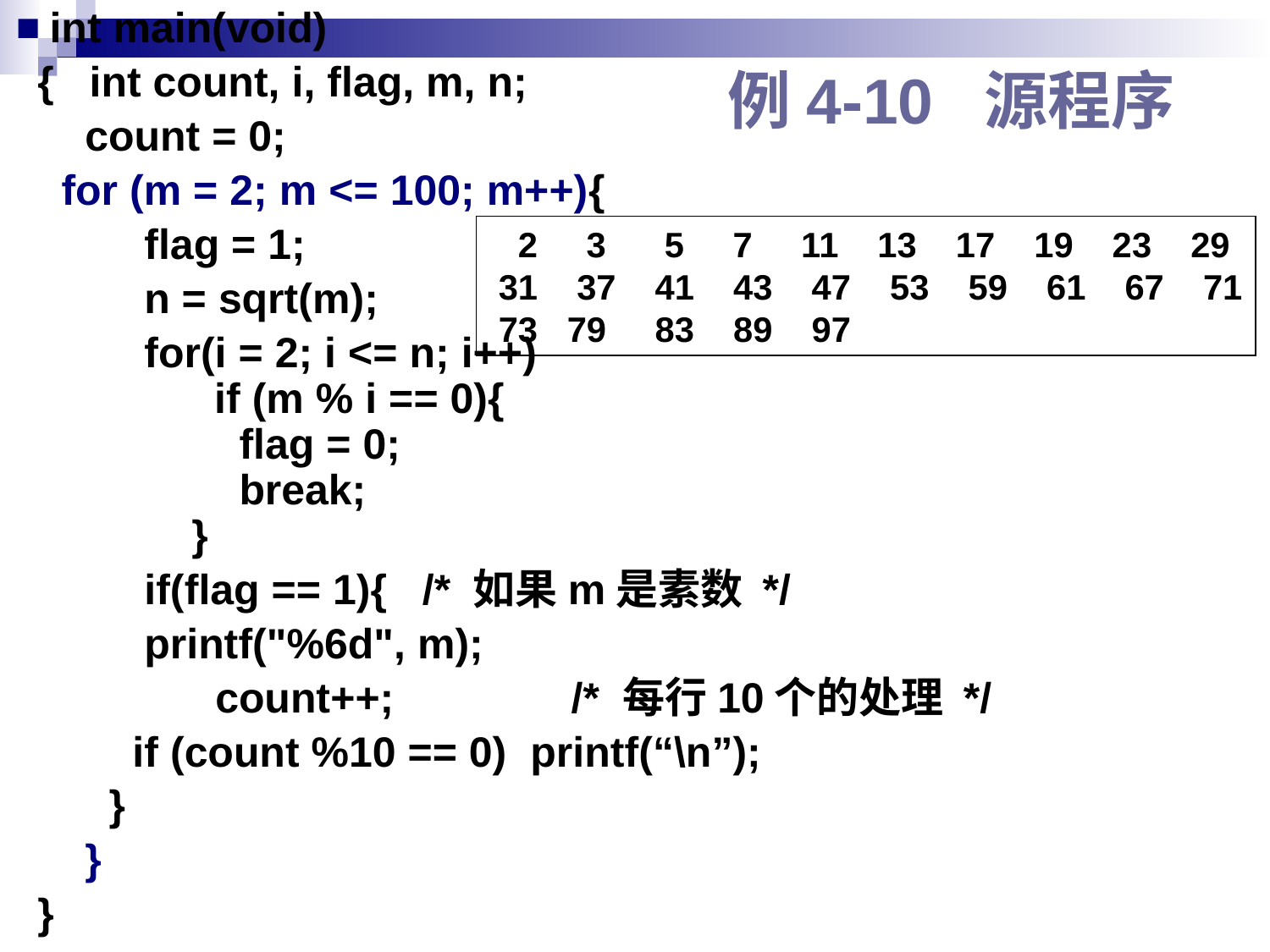

int main(void)
{   int count, i, flag, m, n;
    count = 0;
  for (m = 2; m <= 100; m++){
         flag = 1;
         n = sqrt(m);
         for(i = 2; i <= n; i++)
       	  if (m % i == 0){
                 flag = 0;
                 break;
             }
         if(flag == 1){   /* 如果m是素数 */
         printf("%6d", m);
               count++;               /* 每行10个的处理 */
        if (count %10 == 0)  printf(“\n”);
      }
    }
}
# 例4-10  源程序
   2     3      5     7     11    13    17    19    23    29
 31    37    41    43    47    53    59    61    67    71
 73   79     83    89    97